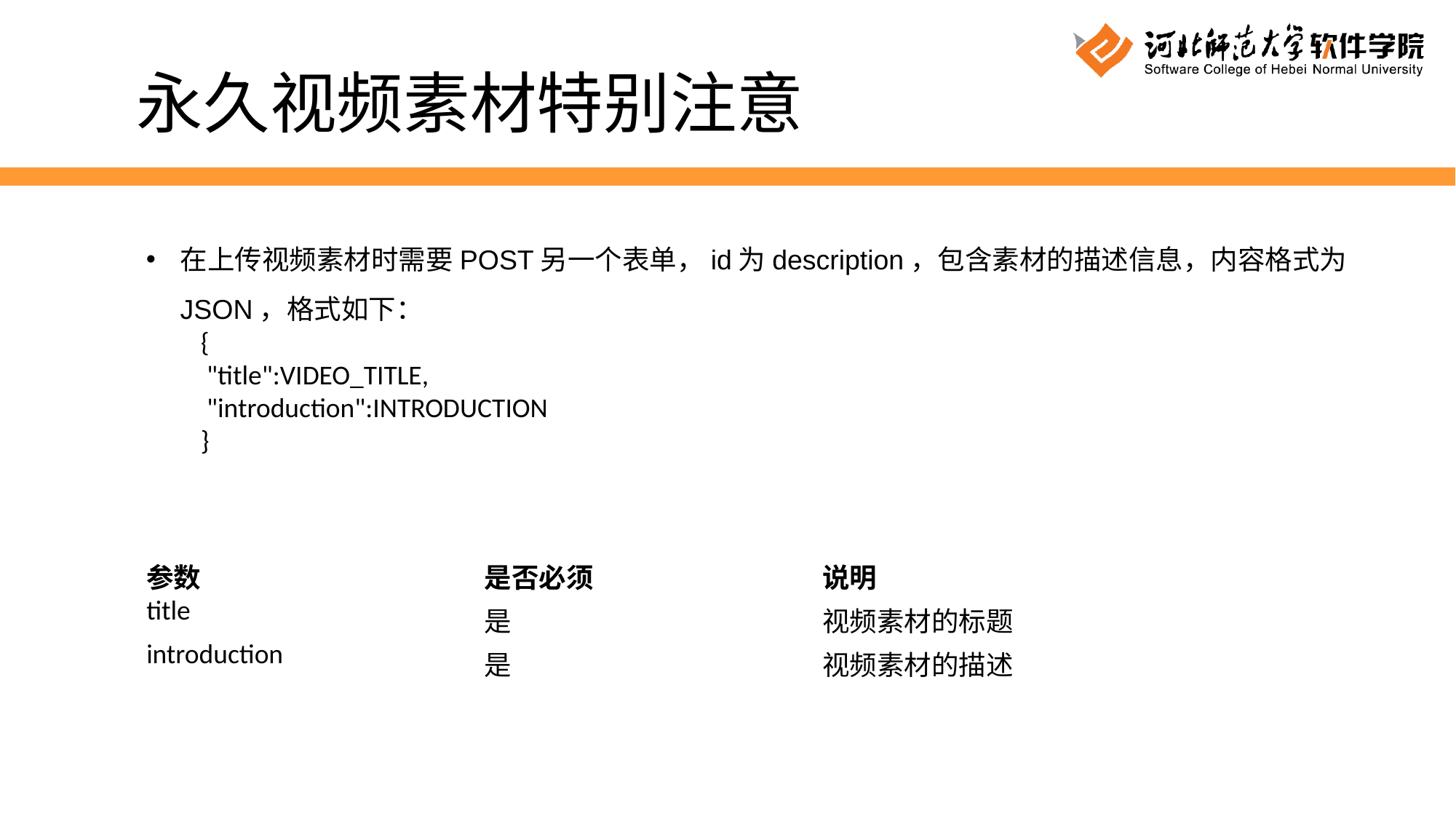

永久视频素材特别注意
在上传视频素材时需要POST另一个表单，id为description，包含素材的描述信息，内容格式为JSON，格式如下：
{
 "title":VIDEO_TITLE,
 "introduction":INTRODUCTION
}
| 参数 | 是否必须 | 说明 |
| --- | --- | --- |
| title | 是 | 视频素材的标题 |
| introduction | 是 | 视频素材的描述 |